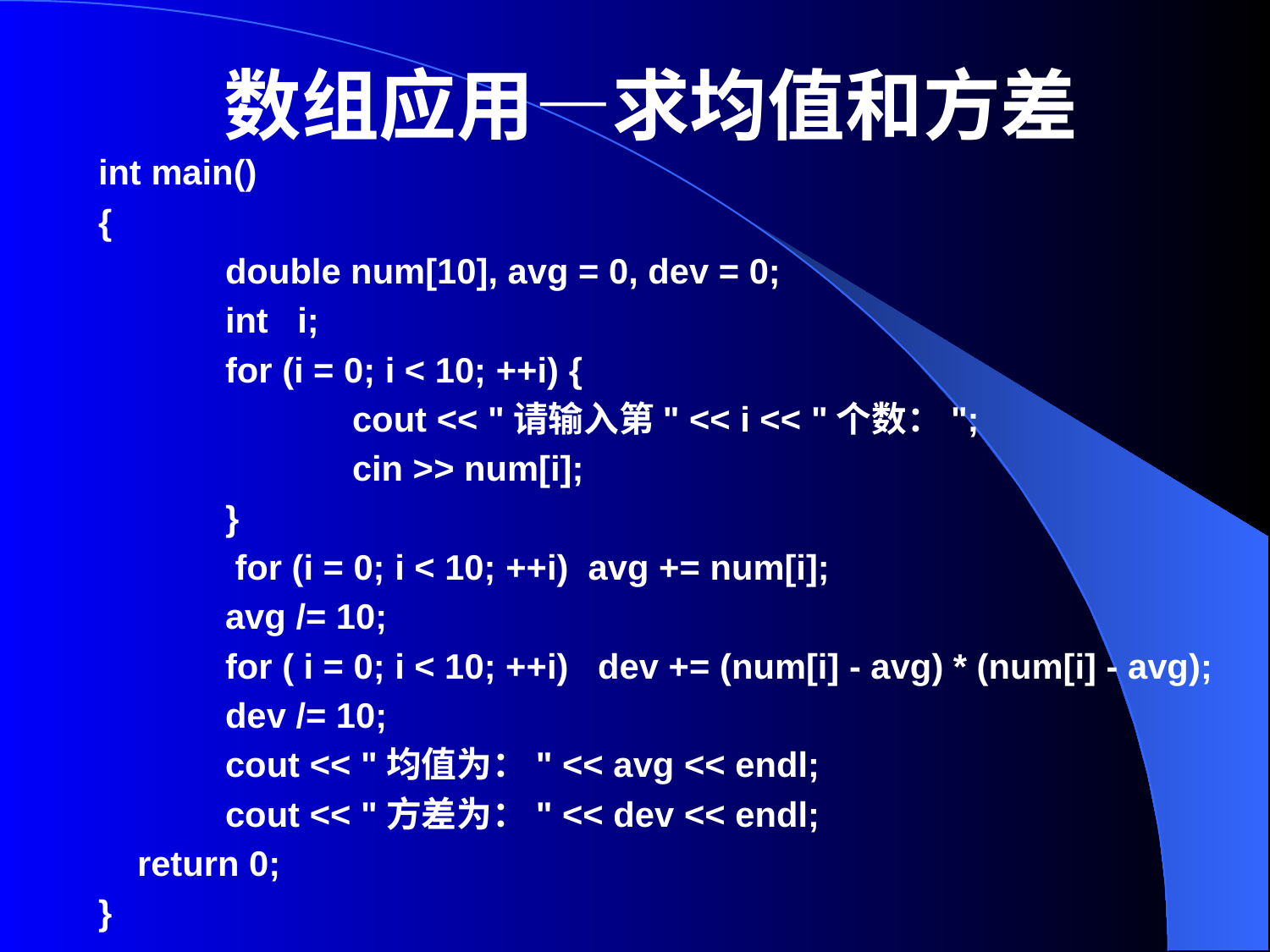

数组应用—求均值和方差
int main()
{
	double num[10], avg = 0, dev = 0;
	int   i;
	for (i = 0; i < 10; ++i) {
		cout << "请输入第" << i << "个数：";
		cin >> num[i];
	}
	 for (i = 0; i < 10; ++i)  avg += num[i];
    	avg /= 10;
	for ( i = 0; i < 10; ++i)   dev += (num[i] - avg) * (num[i] - avg);
    	dev /= 10;
    	cout << "均值为：" << avg << endl;
    	cout << "方差为：" << dev << endl;
    return 0;
}